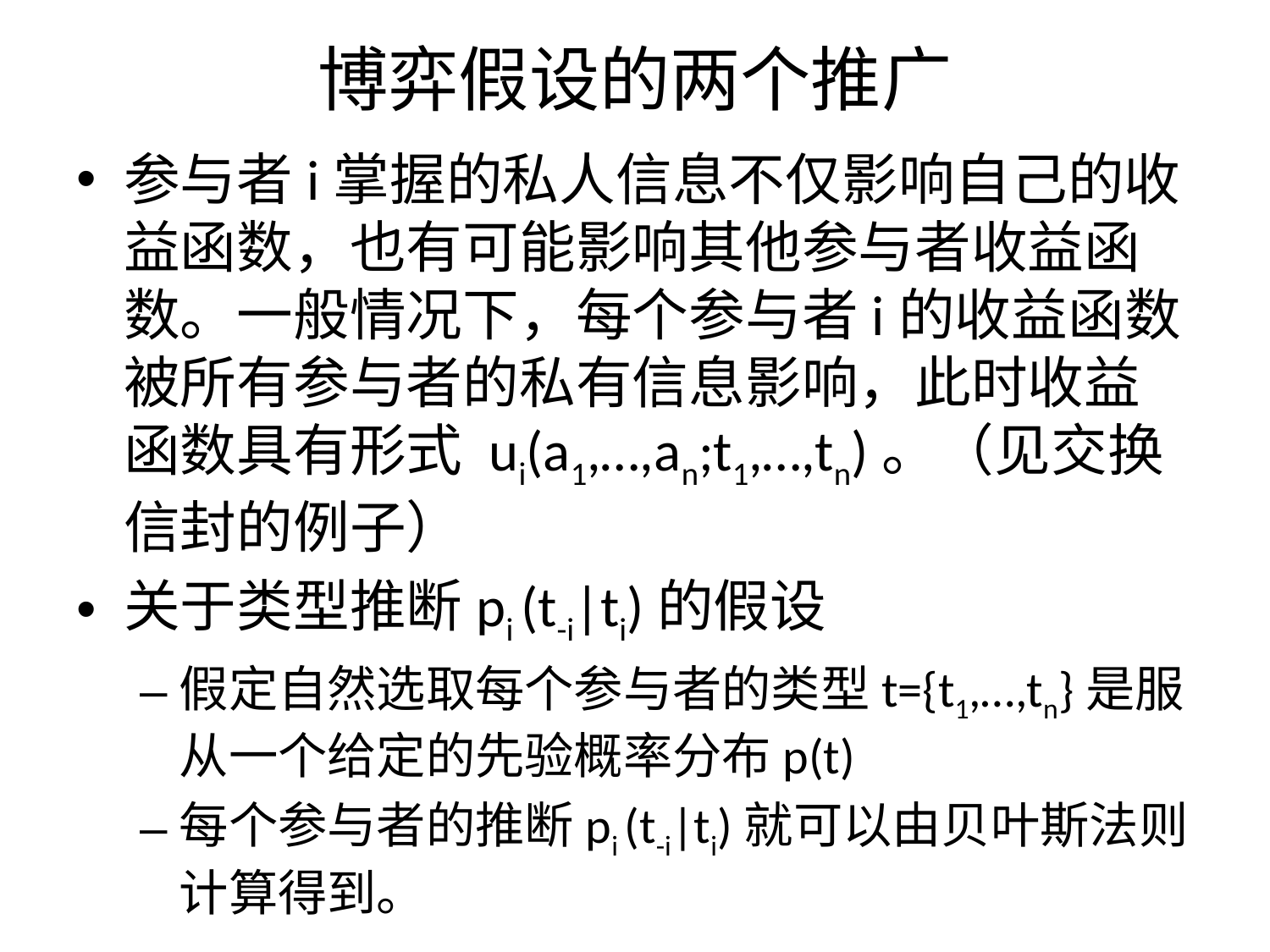

博弈假设的两个推广
参与者i掌握的私人信息不仅影响自己的收益函数，也有可能影响其他参与者收益函数。一般情况下，每个参与者i的收益函数被所有参与者的私有信息影响，此时收益函数具有形式 ui(a1,…,an;t1,…,tn)。（见交换信封的例子）
关于类型推断pi (t-i|ti)的假设
假定自然选取每个参与者的类型t={t1,…,tn}是服从一个给定的先验概率分布p(t)
每个参与者的推断pi (t-i|ti)就可以由贝叶斯法则计算得到。